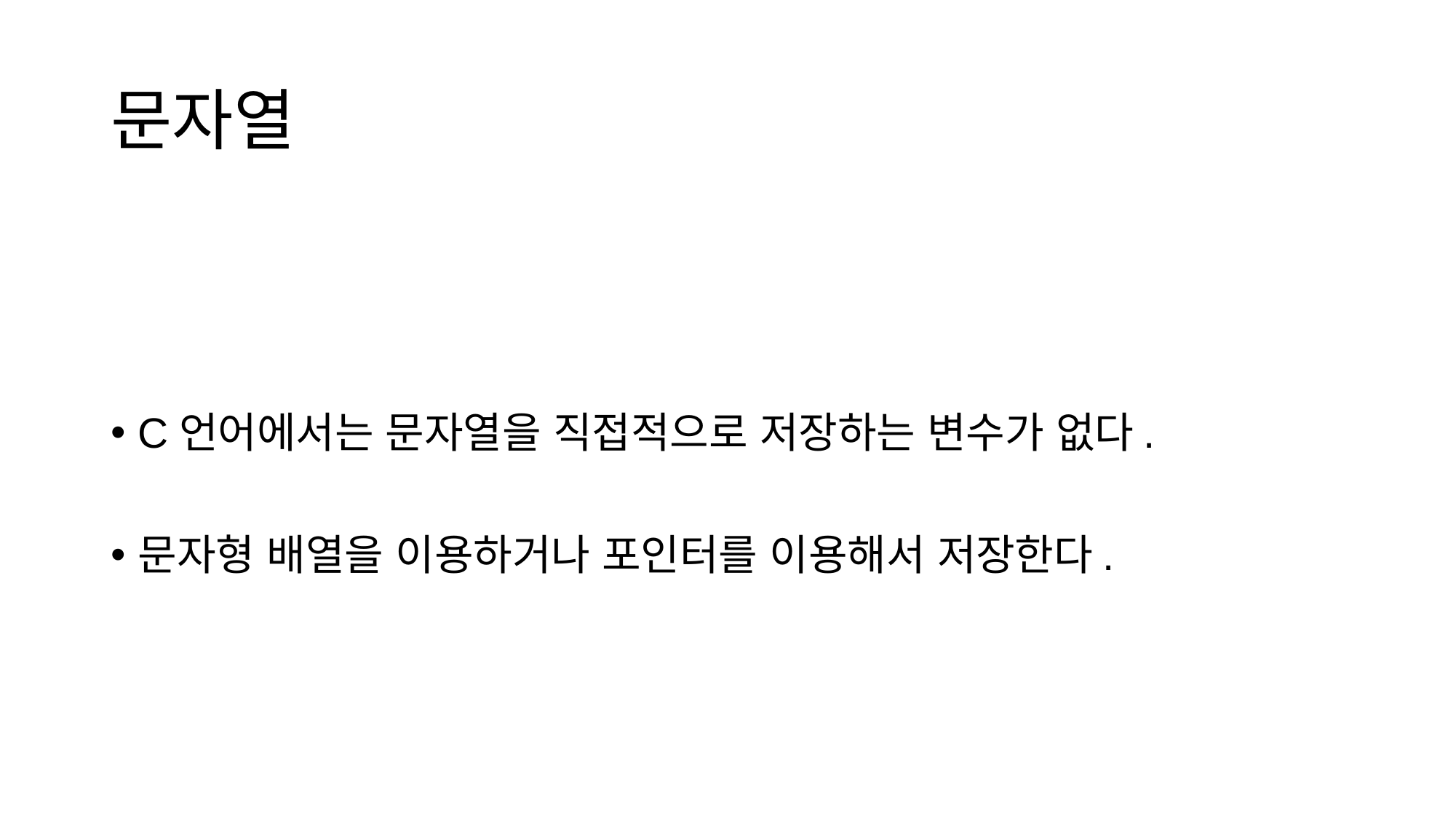

# 문자열

C언어에서는 문자열을 직접적으로 저장하는 변수가 없다.

문자형 배열을 이용하거나 포인터를 이용해서 저장한다.